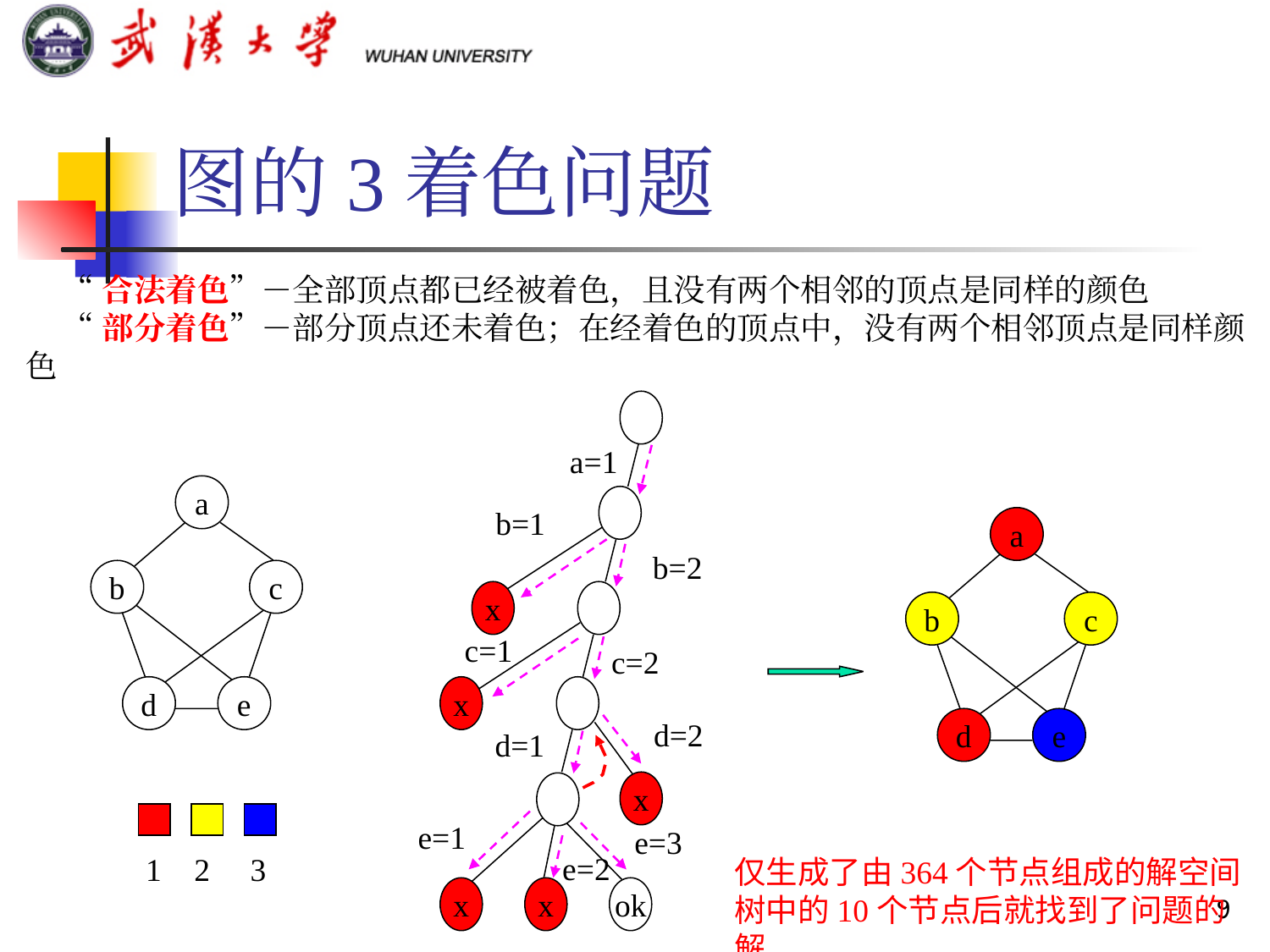

# 图的3着色问题
“合法着色”－全部顶点都已经被着色，且没有两个相邻的顶点是同样的颜色
“部分着色”－部分顶点还未着色；在经着色的顶点中，没有两个相邻顶点是同样颜色

a=1

a

b=1
a

b=2

b
c
x

b
c

c=1

c=2

d
e
x

d=2
d
e

d=1

x

e=1

e=3

e=2
1
2
3
仅生成了由364个节点组成的解空间树中的10个节点后就找到了问题的解
9
x
x
ok